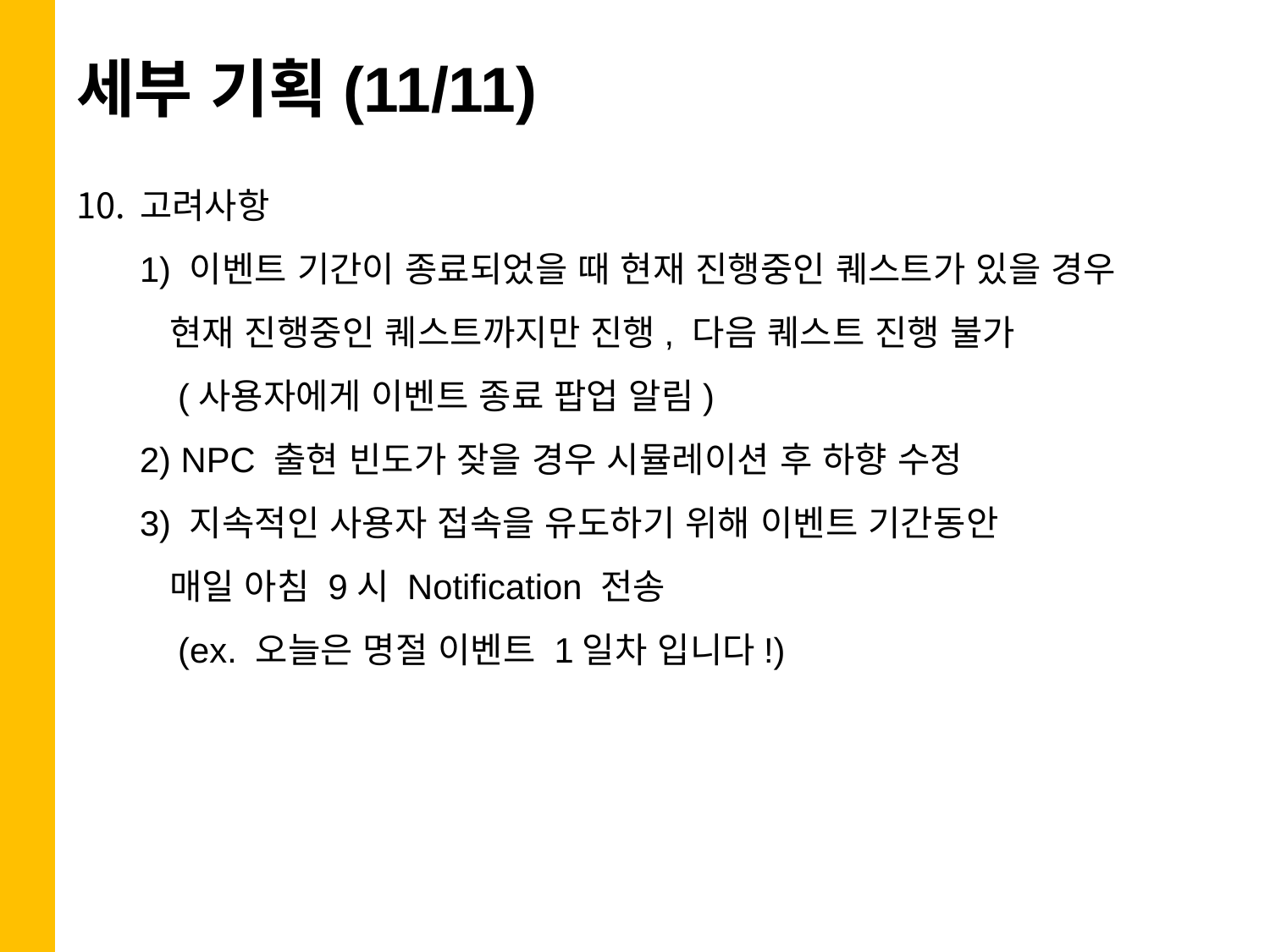

# 세부 기획(11/11)
고려사항
1) 이벤트 기간이 종료되었을 때 현재 진행중인 퀘스트가 있을 경우
   현재 진행중인 퀘스트까지만 진행, 다음 퀘스트 진행 불가
   (사용자에게 이벤트 종료 팝업 알림)
2) NPC 출현 빈도가 잦을 경우 시뮬레이션 후 하향 수정
3) 지속적인 사용자 접속을 유도하기 위해 이벤트 기간동안
   매일 아침 9시 Notification 전송
   (ex. 오늘은 명절 이벤트 1일차 입니다!)